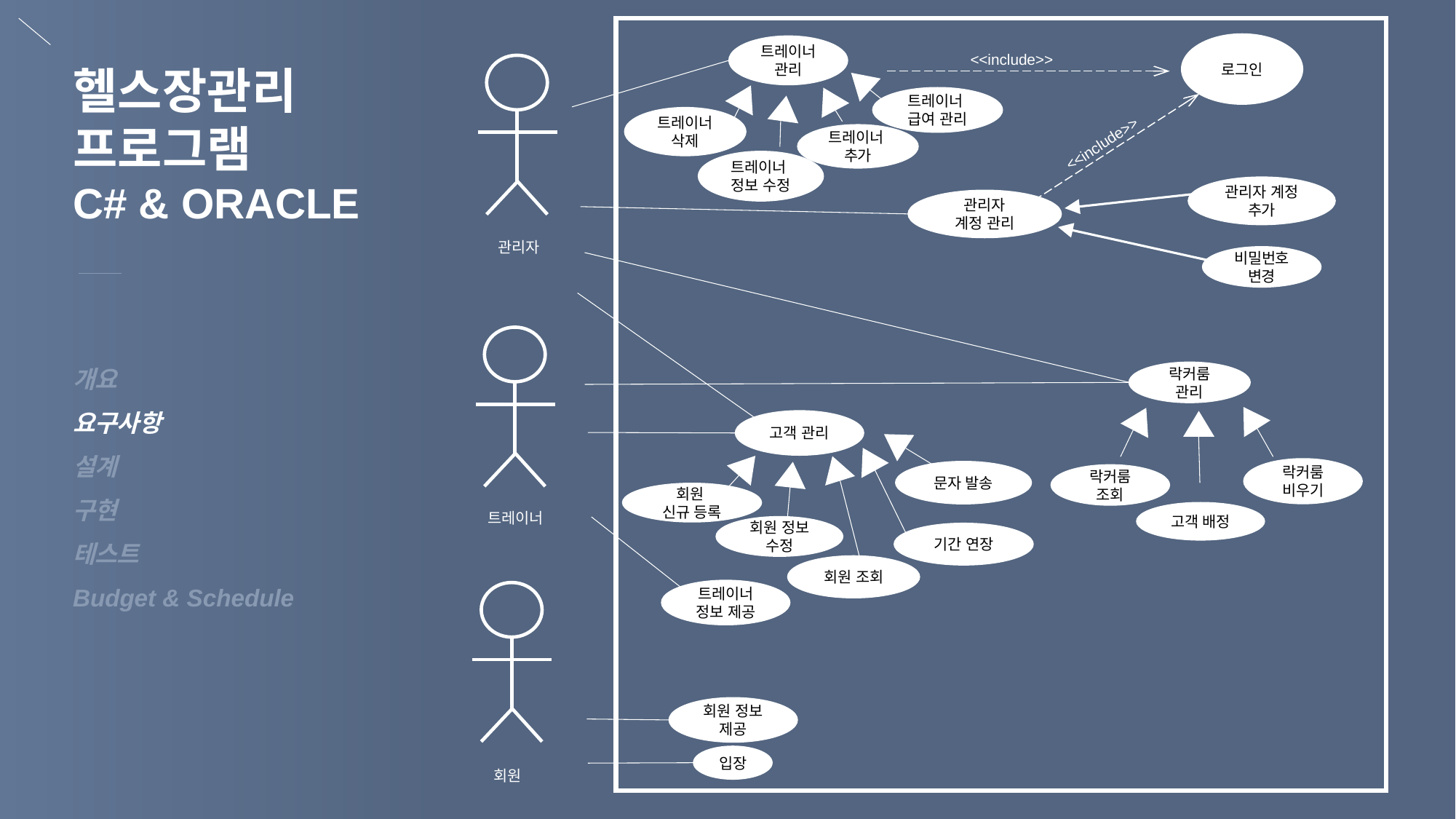

로그인
트레이너
관리
<<include>>
헬스장관리
프로그램
C# & ORACLE

트레이너
급여 관리

트레이너 삭제
트레이너
추가
<<include>>
트레이너
정보 수정
관리자 계정 추가
관리자
계정 관리
관리자
비밀번호 변경

개요
요구사항
설계
구현
테스트
Budget & Schedule
락커룸
관리

고객 관리

락커룸
비우기
문자 발송

락커룸
조회
회원
신규 등록
고객 배정
트레이너
회원 정보
수정
기간 연장
회원 조회
트레이너 정보 제공

회원 정보 제공
입장
회원